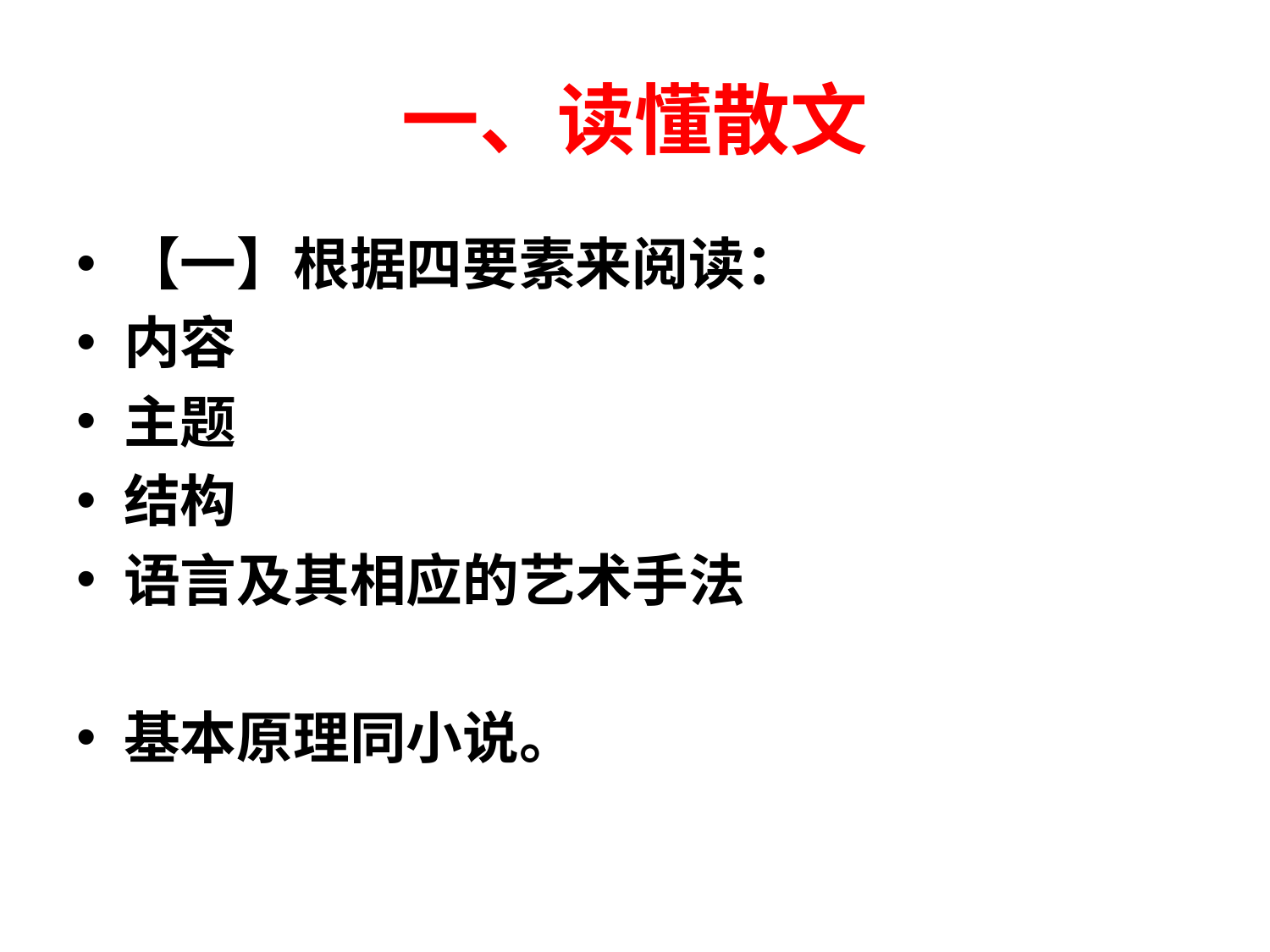

# 一、读懂散文
【一】根据四要素来阅读：
内容
主题
结构
语言及其相应的艺术手法

基本原理同小说。